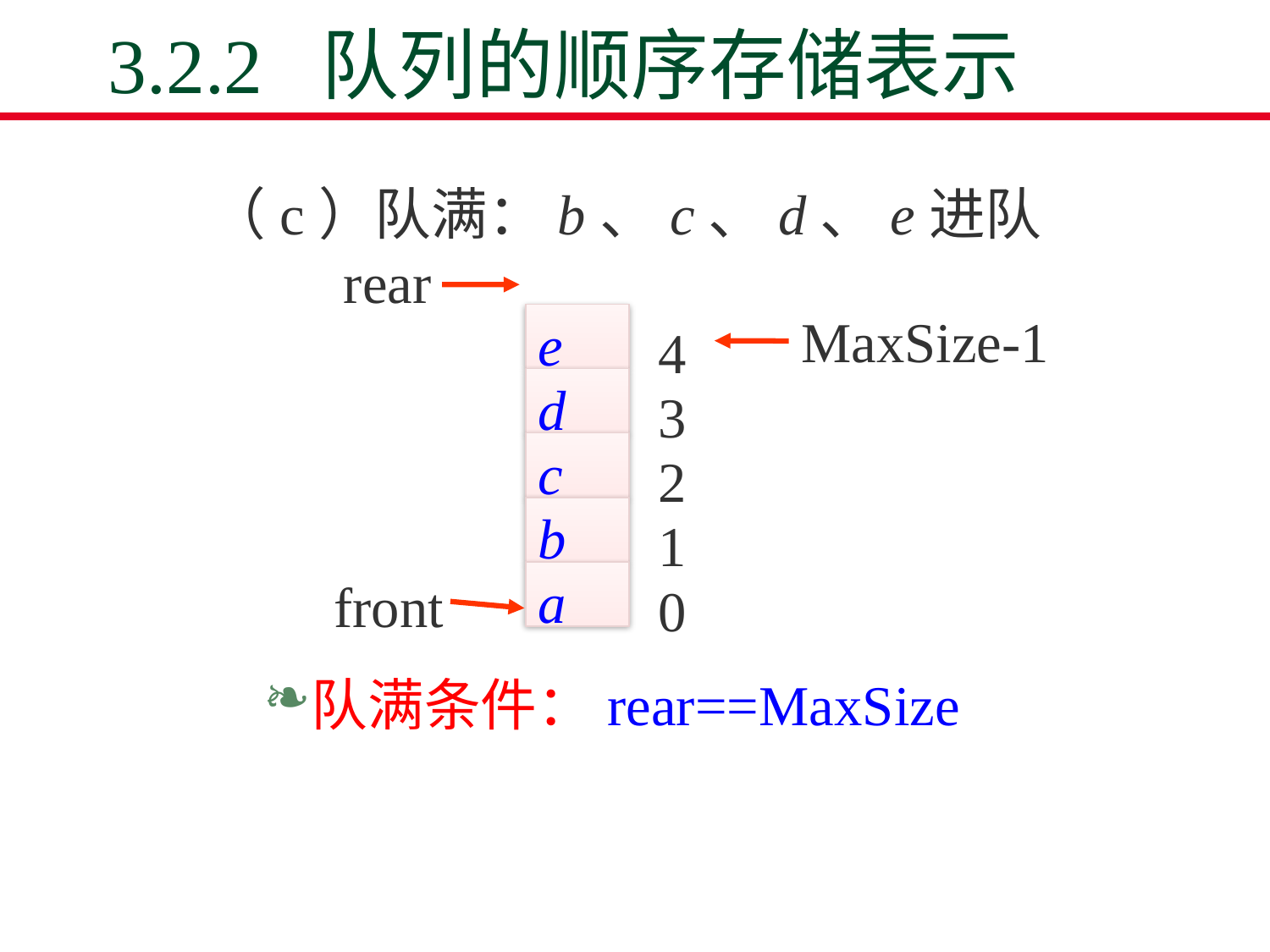

# 3.2.2  队列的顺序存储表示
（c）队满：b、c、d、e进队
rear

MaxSize-1
4
e

3
d
2
c
1
b
front
0
a

队满条件：rear==MaxSize